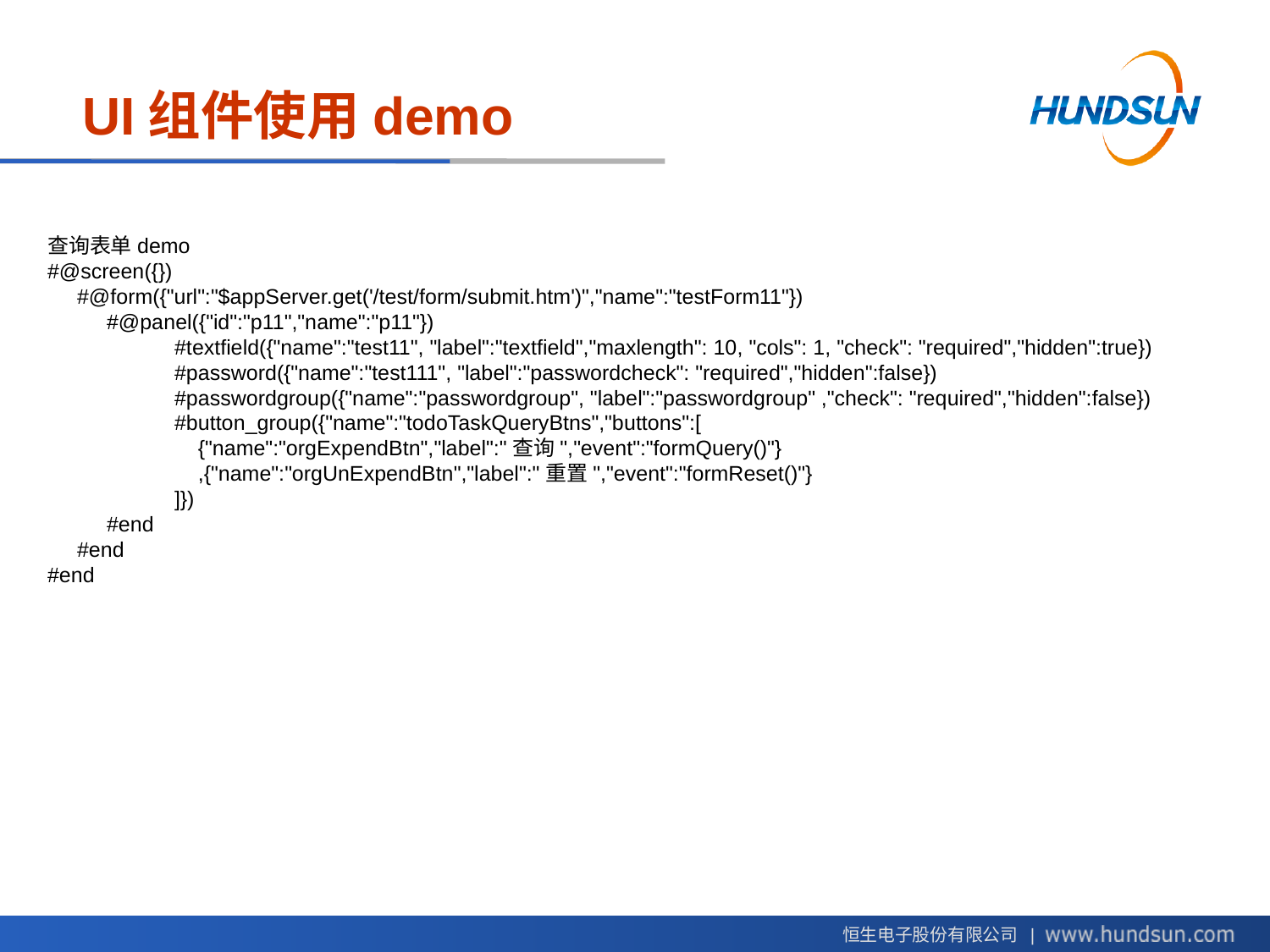

# UI组件使用demo
查询表单demo
#@screen({})
     #@form({"url":"$appServer.get('/test/form/submit.htm')","name":"testForm11"})
          #@panel({"id":"p11","name":"p11"})
	#textfield({"name":"test11", "label":"textfield","maxlength": 10, "cols": 1, "check": "required","hidden":true})
	#password({"name":"test111", "label":"passwordcheck": "required","hidden":false})
	#passwordgroup({"name":"passwordgroup", "label":"passwordgroup" ,"check": "required","hidden":false})
#button_group({"name":"todoTaskQueryBtns","buttons":[
    {"name":"orgExpendBtn","label":"查询","event":"formQuery()"}
    ,{"name":"orgUnExpendBtn","label":"重置","event":"formReset()"}
]})
          #end
     #end
#end